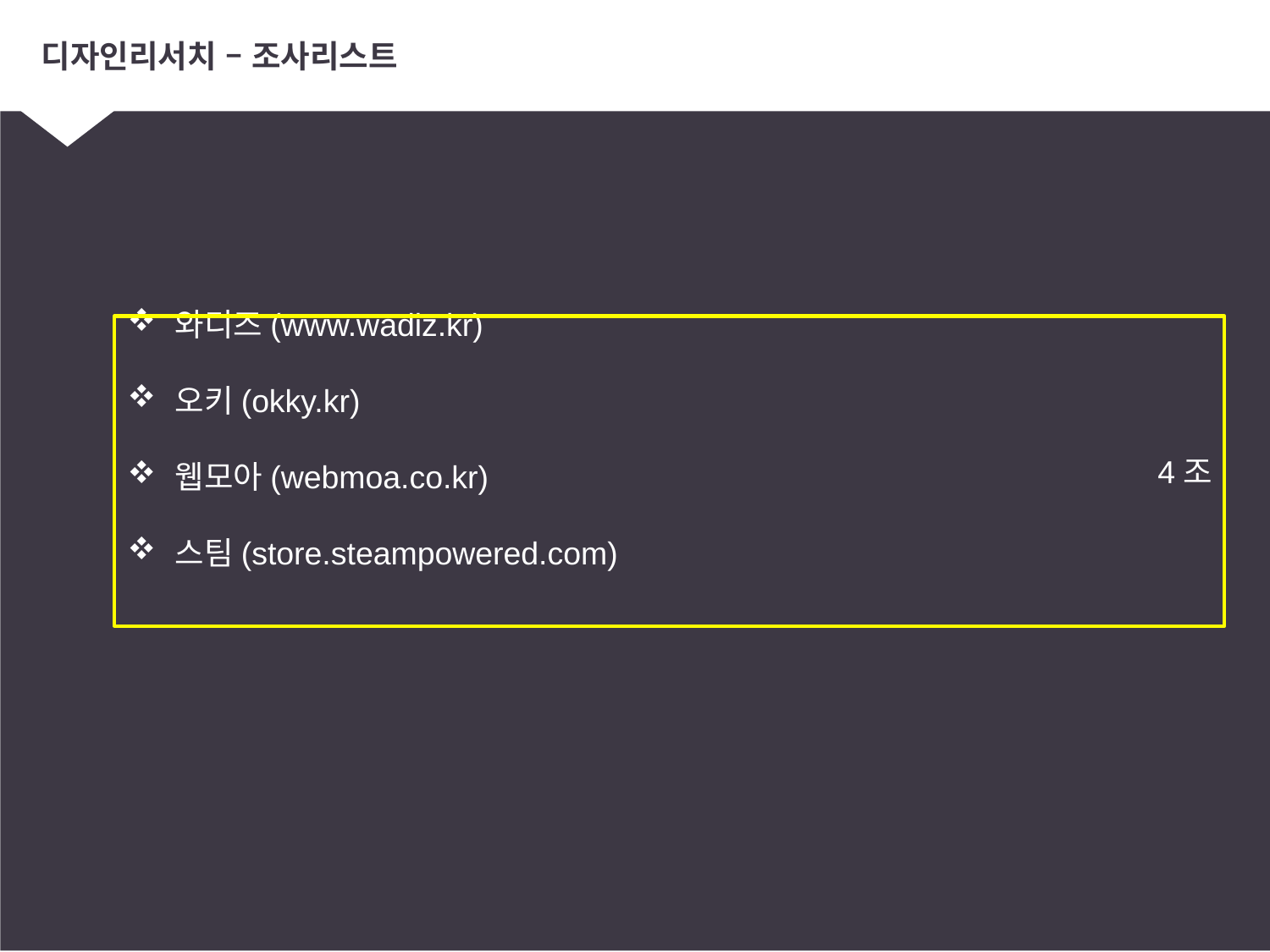

# 디자인리서치 – 조사리스트

와디즈(www.wadiz.kr)
오키(okky.kr)
웹모아(webmoa.co.kr)
스팀(store.steampowered.com)

4조